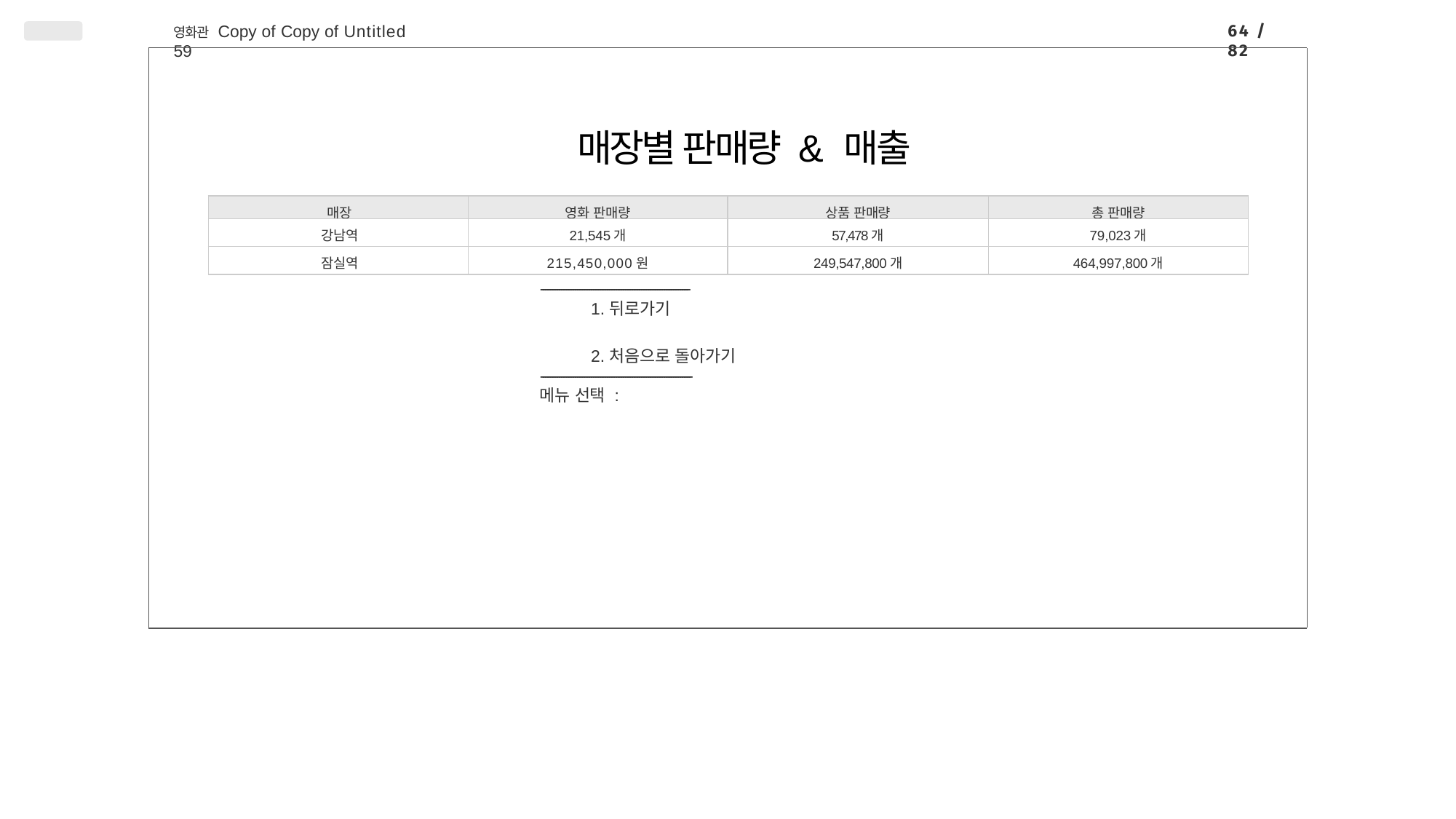

64 / 82
영화관 Copy of Copy of Untitled 59

# 매장별 판매량 & 매출
| 매장 | 영화 판매량 | 상품 판매량 | 총 판매량 |
| --- | --- | --- | --- |
| 강남역 | 21,545개 | 57,478개 | 79,023개 |
| 잠실역 | 215,450,000원 | 249,547,800개 | 464,997,800개 |
-----------------------------------------------------------------
뒤로가기

처음으로 돌아가기
------------------------------------------------------------------
메뉴 선택 :